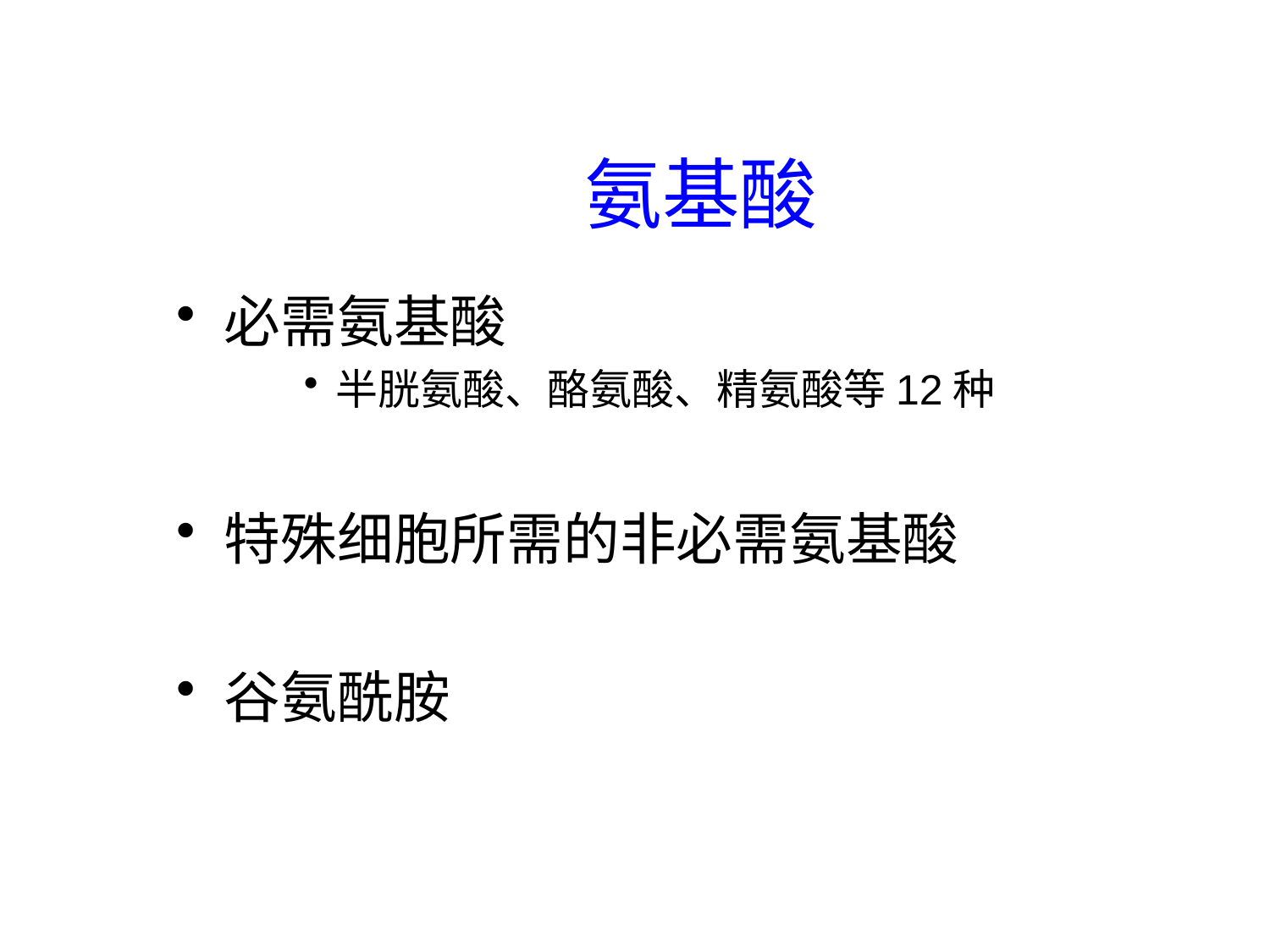

氨基酸
必需氨基酸
半胱氨酸、酪氨酸、精氨酸等12种

特殊细胞所需的非必需氨基酸

谷氨酰胺